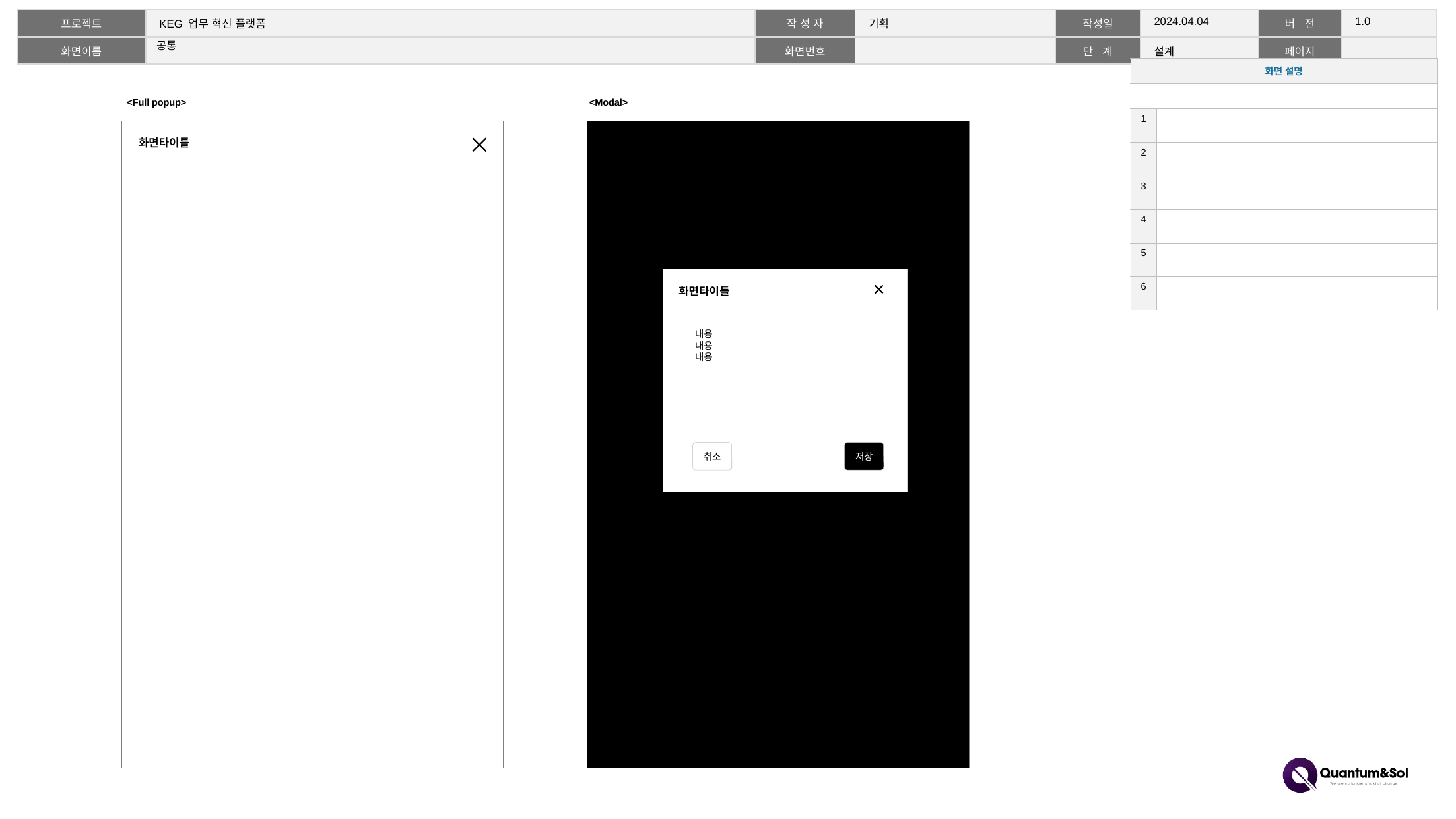

# 공통
| 화면 설명 |  |
| --- | --- |
|  |  |
| 1 |  |
| 2 |  |
| 3 |  |
| 4 |  |
| 5 |  |
| 6 |  |
<Modal>
<Full popup>

화면타이틀
화면타이틀
내용
내용
내용
취소
저장